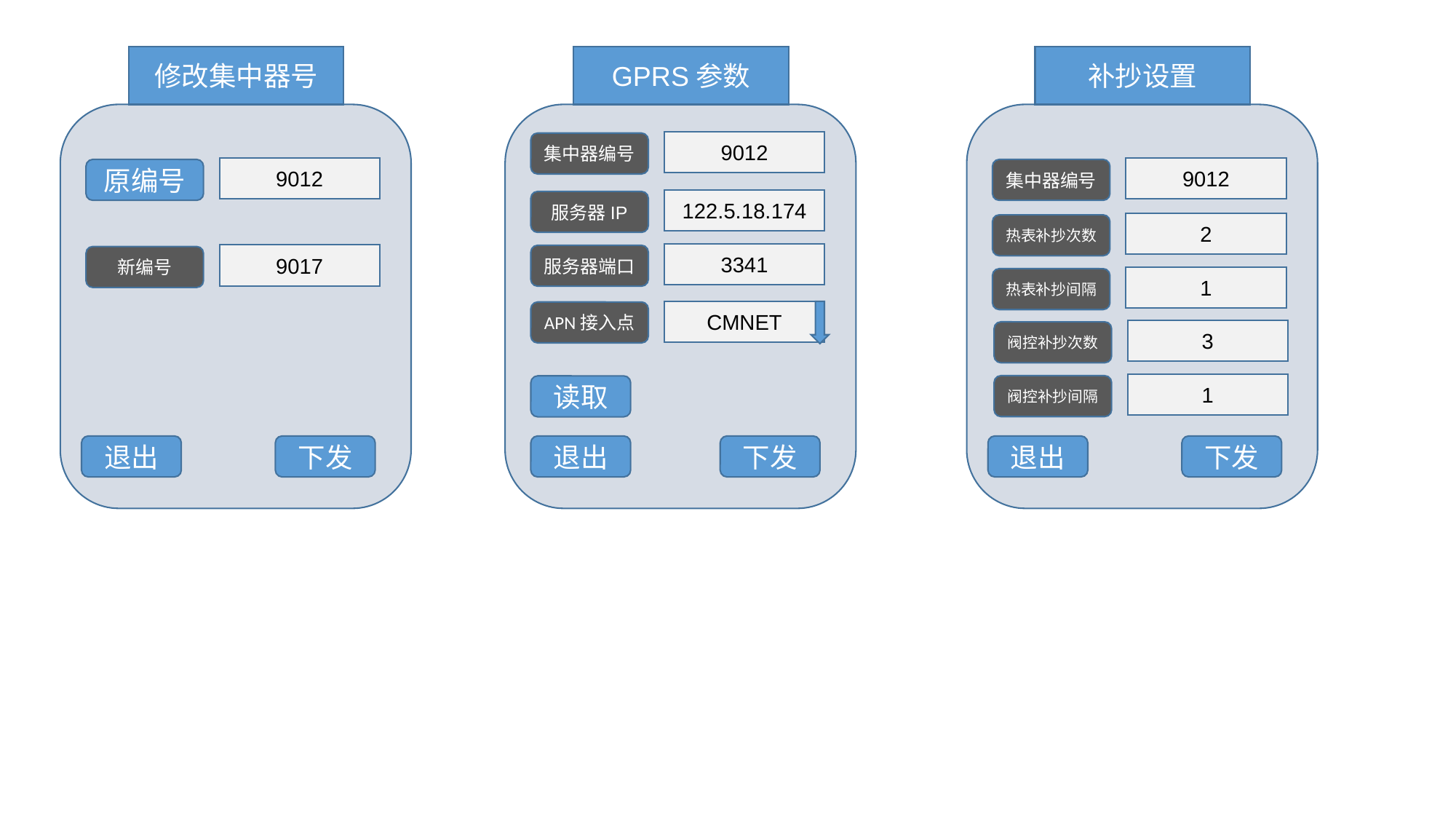

修改集中器号
GPRS参数
补抄设置

9012
集中器编号
9012
9012
原编号
集中器编号
122.5.18.174
服务器IP
2
热表补抄次数
3341
9017
服务器端口
新编号
1
热表补抄间隔
CMNET

APN接入点
3
阀控补抄次数
1
阀控补抄间隔
读取
退出
下发
退出
下发
退出
下发